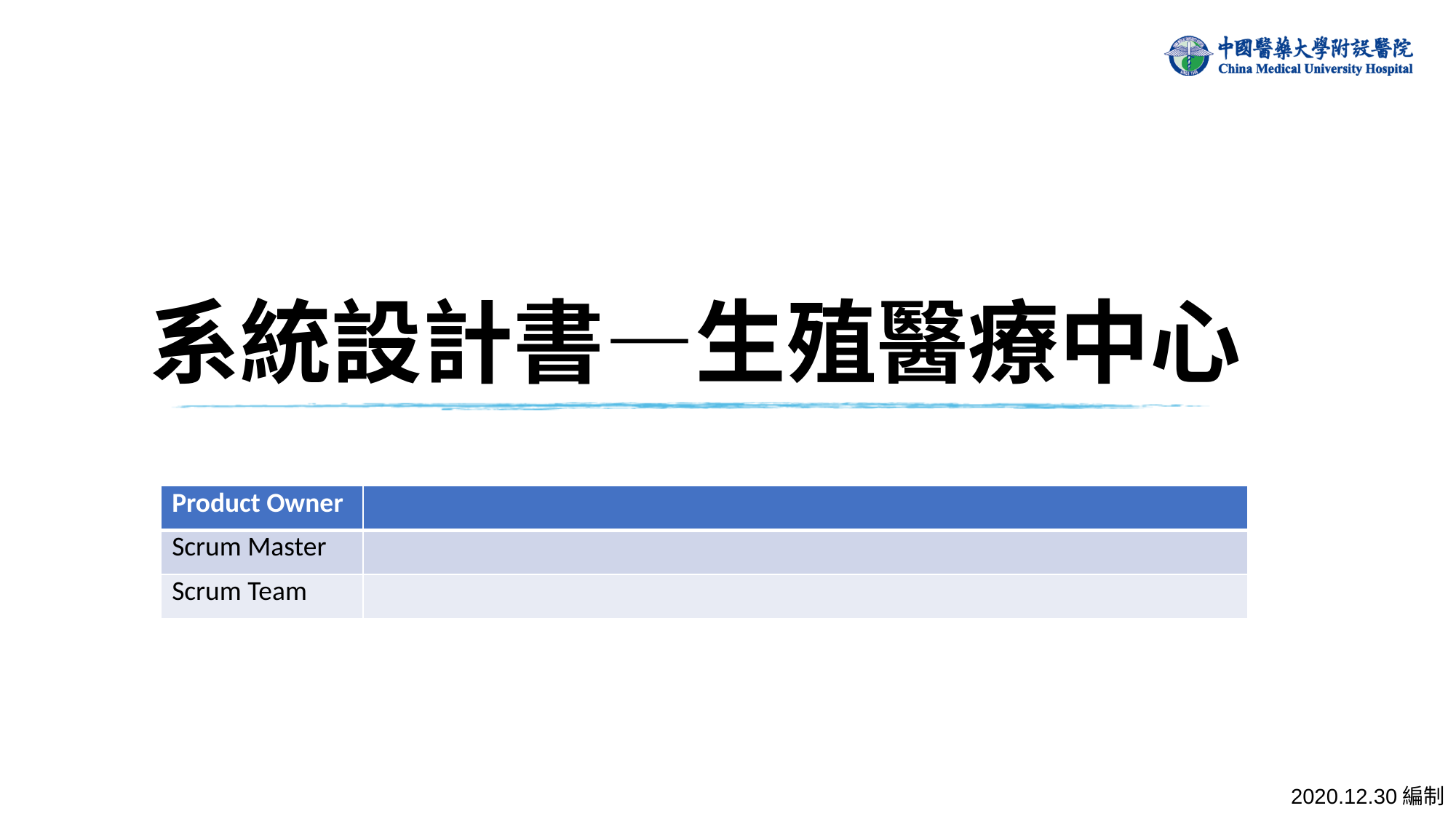

# 系統設計書—生殖醫療中心
| Product Owner |  |
| --- | --- |
| Scrum Master |  |
| Scrum Team |  |
2020.12.30編制